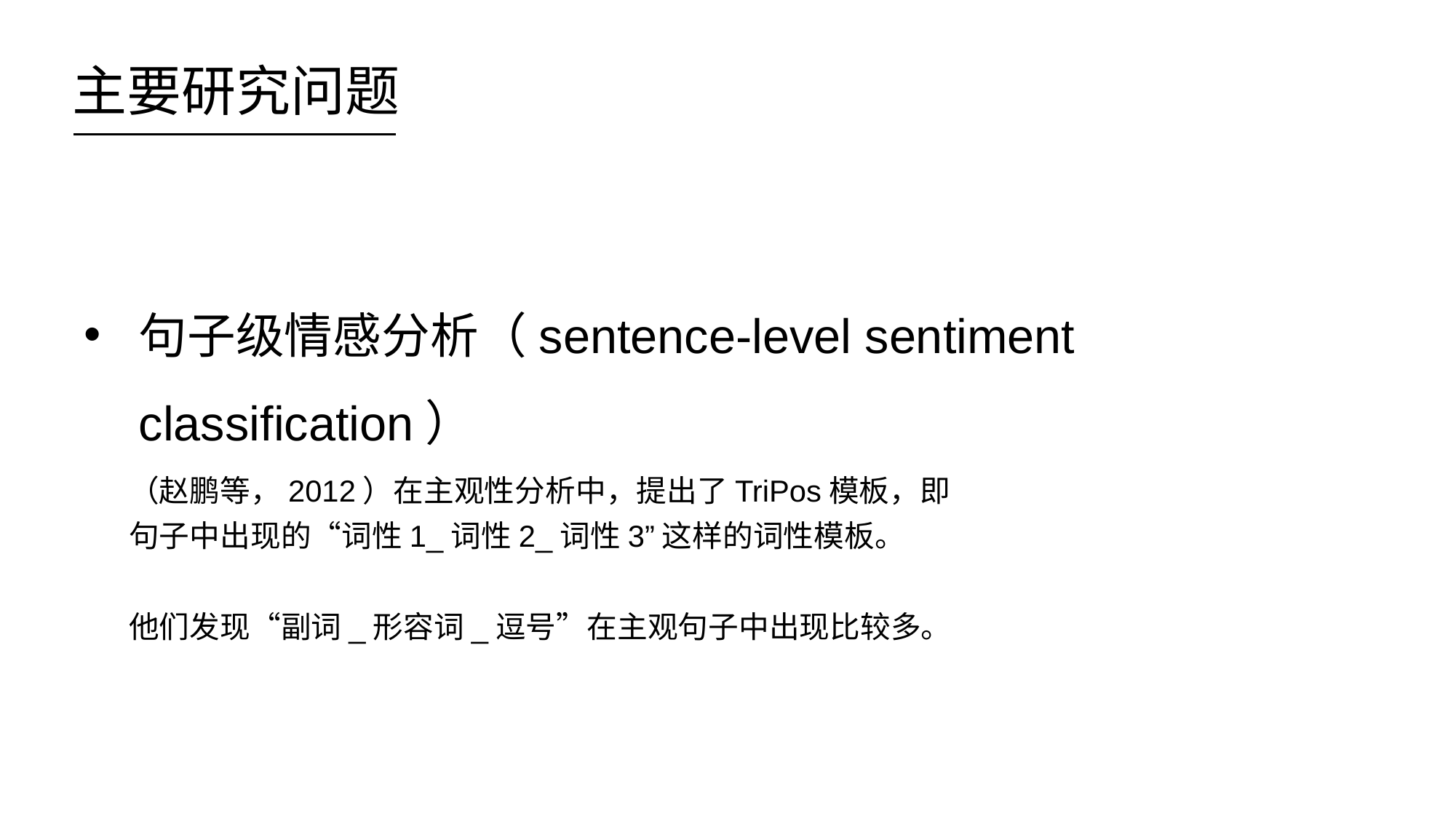

主要研究问题
句子级情感分析（sentence-level sentiment classification）
（赵鹏等，2012）在主观性分析中，提出了TriPos模板，即句子中出现的“词性1_词性2_词性3”这样的词性模板。

他们发现“副词_形容词_逗号”在主观句子中出现比较多。